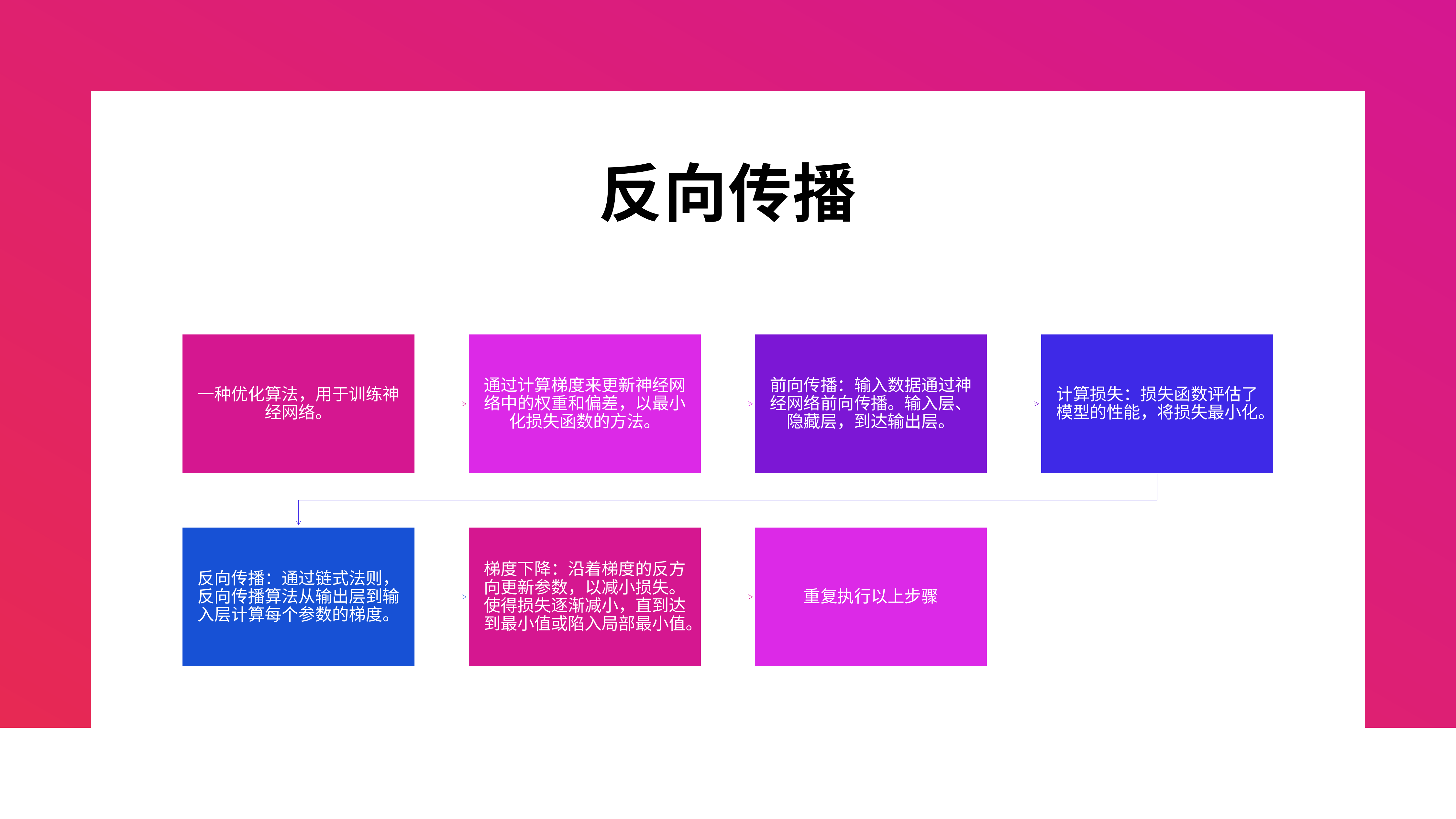

# 反向传播

一种优化算法，用于训练神经网络。

通过计算梯度来更新神经网络中的权重和偏差，以最小化损失函数的方法。

前向传播：输入数据通过神经网络前向传播。输入层、隐藏层，到达输出层。

计算损失：损失函数评估了模型的性能，将损失最小化。

反向传播：通过链式法则，反向传播算法从输出层到输入层计算每个参数的梯度。

梯度下降：沿着梯度的反方向更新参数，以减小损失。使得损失逐渐减小，直到达到最小值或陷入局部最小值。
重复执行以上步骤